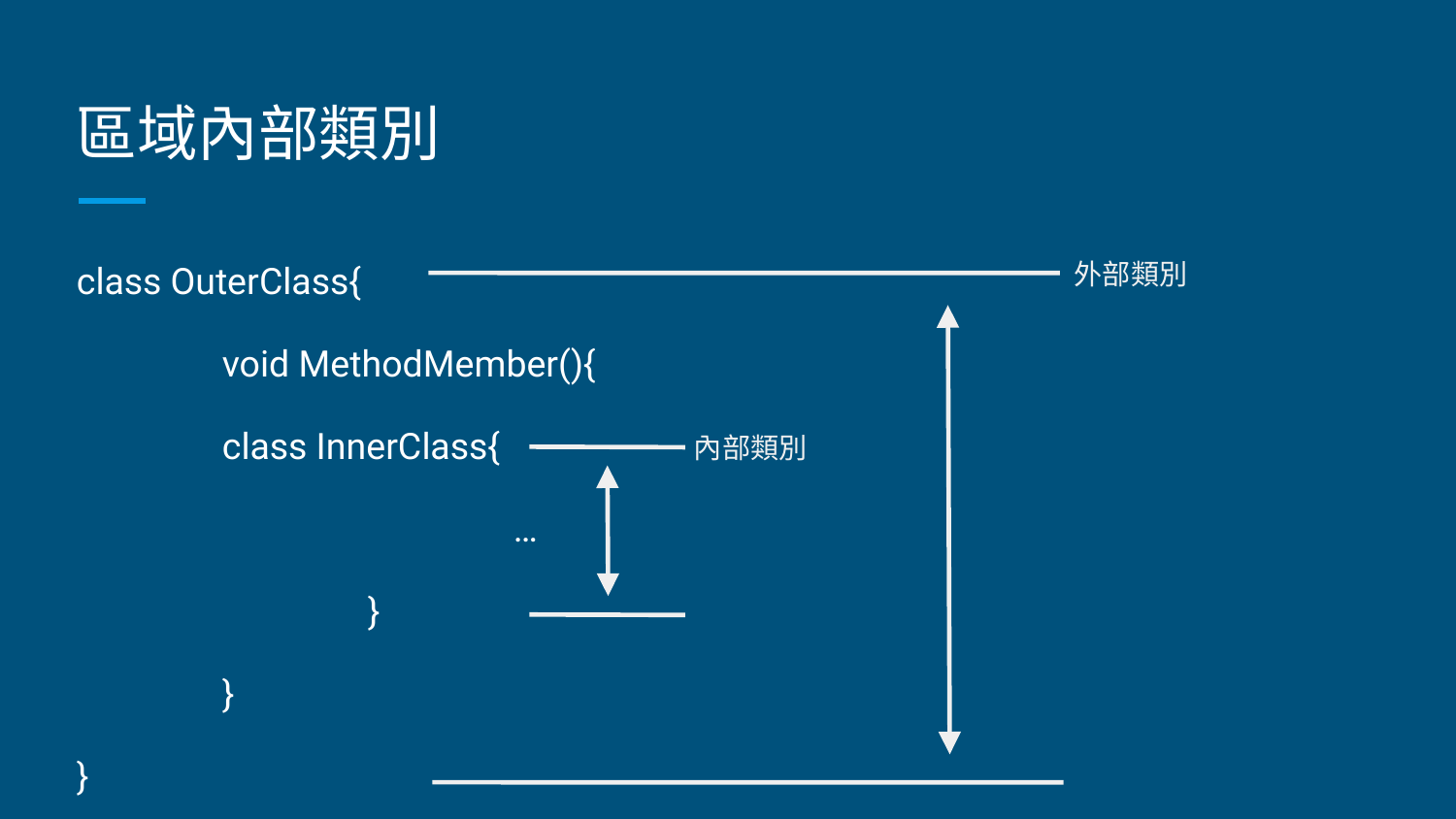

# 區域內部類別
class OuterClass{
	void MethodMember(){
class InnerClass{
			…
		}
	}
}
外部類別
內部類別